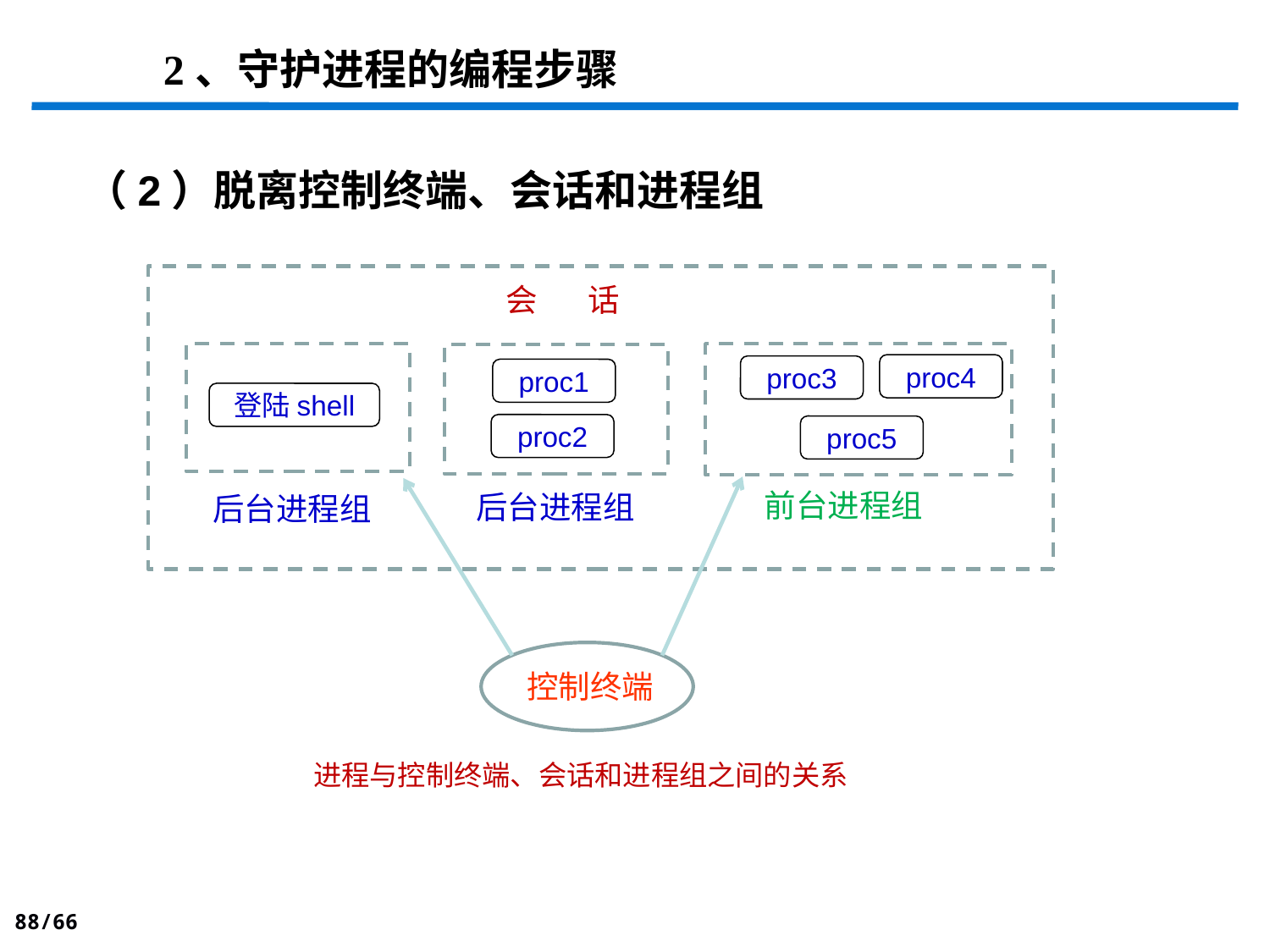

2、守护进程的编程步骤
（2）脱离控制终端、会话和进程组

会       话

proc4
proc3
proc1
登陆shell
proc2
proc5
前台进程组
后台进程组
后台进程组

控制终端
进程与控制终端、会话和进程组之间的关系